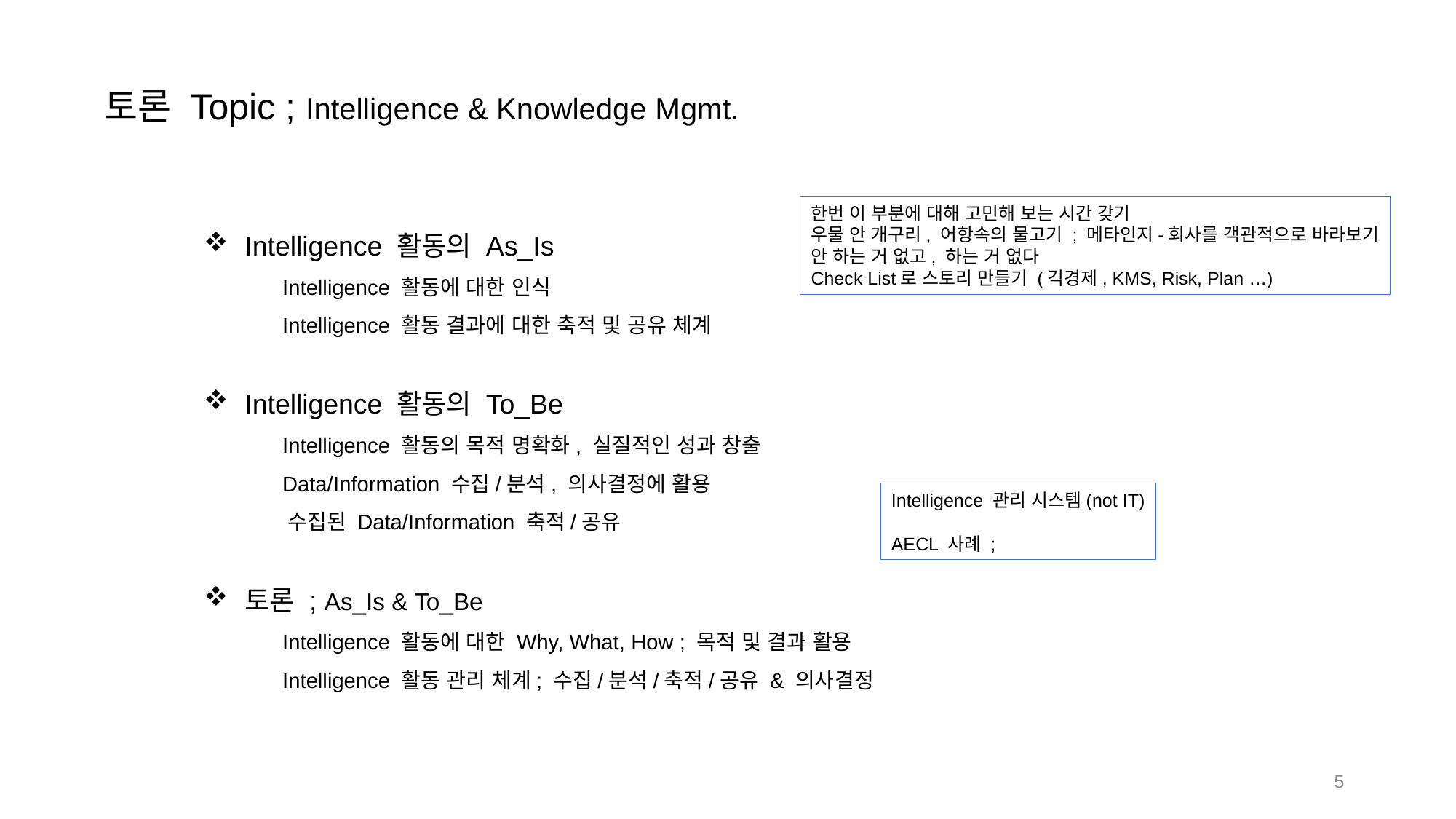

토론 Topic ; Intelligence & Knowledge Mgmt.
Intelligence 활동의 As_Is
    Intelligence 활동에 대한 인식
    Intelligence 활동 결과에 대한 축적 및 공유 체계
Intelligence 활동의 To_Be
    Intelligence 활동의 목적 명확화, 실질적인 성과 창출
    Data/Information 수집/분석, 의사결정에 활용
    수집된 Data/Information 축적/공유
토론 ; As_Is & To_Be
    Intelligence 활동에 대한 Why, What, How ; 목적 및 결과 활용
    Intelligence 활동 관리 체계; 수집/분석/축적/공유 & 의사결정
한번 이 부분에 대해 고민해 보는 시간 갖기
우물 안 개구리, 어항속의 물고기 ; 메타인지-회사를 객관적으로 바라보기
안 하는 거 없고, 하는 거 없다
Check List로 스토리 만들기 (긱경제, KMS, Risk, Plan …)
Intelligence 관리 시스템(not IT)

AECL 사례 ;
5